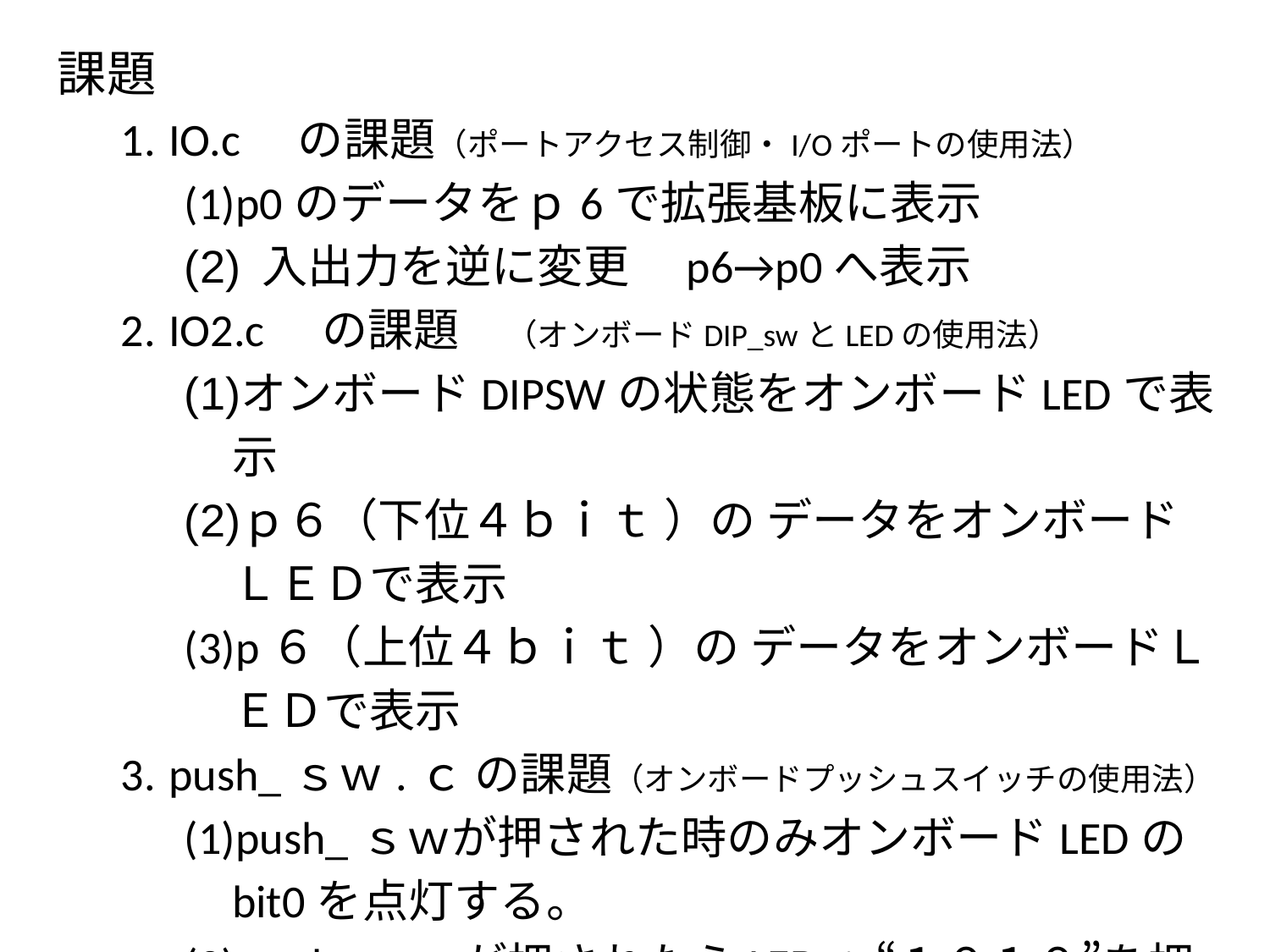

課題
IO.c　の課題（ポートアクセス制御・I/Oポートの使用法）
p0のデータをｐ6で拡張基板に表示
 入出力を逆に変更　p6→p0へ表示
IO2.c　の課題　（オンボードDIP_swとLEDの使用法）
オンボードDIPSWの状態をオンボードLEDで表示
ｐ６（下位４ｂｉｔ ）の データをオンボードＬＥＤで表示
p６（上位４ｂｉｔ ）の データをオンボードＬＥＤで表示
push_ｓｗ.ｃ の課題（オンボードプッシュスイッチの使用法）
push_ｓｗが押された時のみオンボードLEDのbit0を点灯する。
 push_ｓｗが押されたらLEDへ“１０１０”を押されてなければ“０１０１”を表示する。